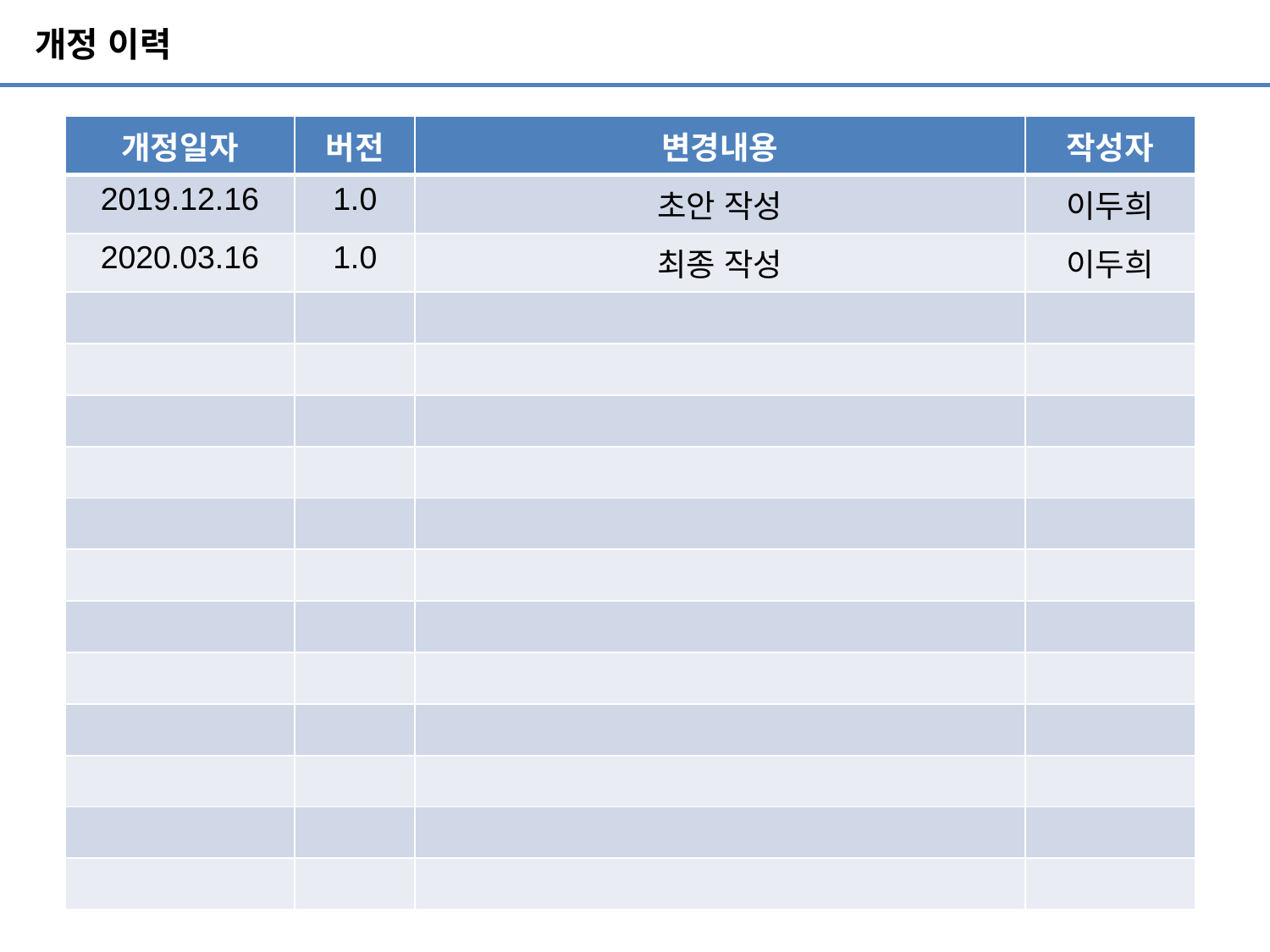

# 개정 이력
| 개정일자 | 버전 | 변경내용 | 작성자 |
| --- | --- | --- | --- |
| 2019.12.16 | 1.0 | 초안 작성 | 이두희 |
| 2020.03.16 | 1.0 | 최종 작성 | 이두희 |
|  |  |  |  |
|  |  |  |  |
|  |  |  |  |
|  |  |  |  |
|  |  |  |  |
|  |  |  |  |
|  |  |  |  |
|  |  |  |  |
|  |  |  |  |
|  |  |  |  |
|  |  |  |  |
|  |  |  |  |